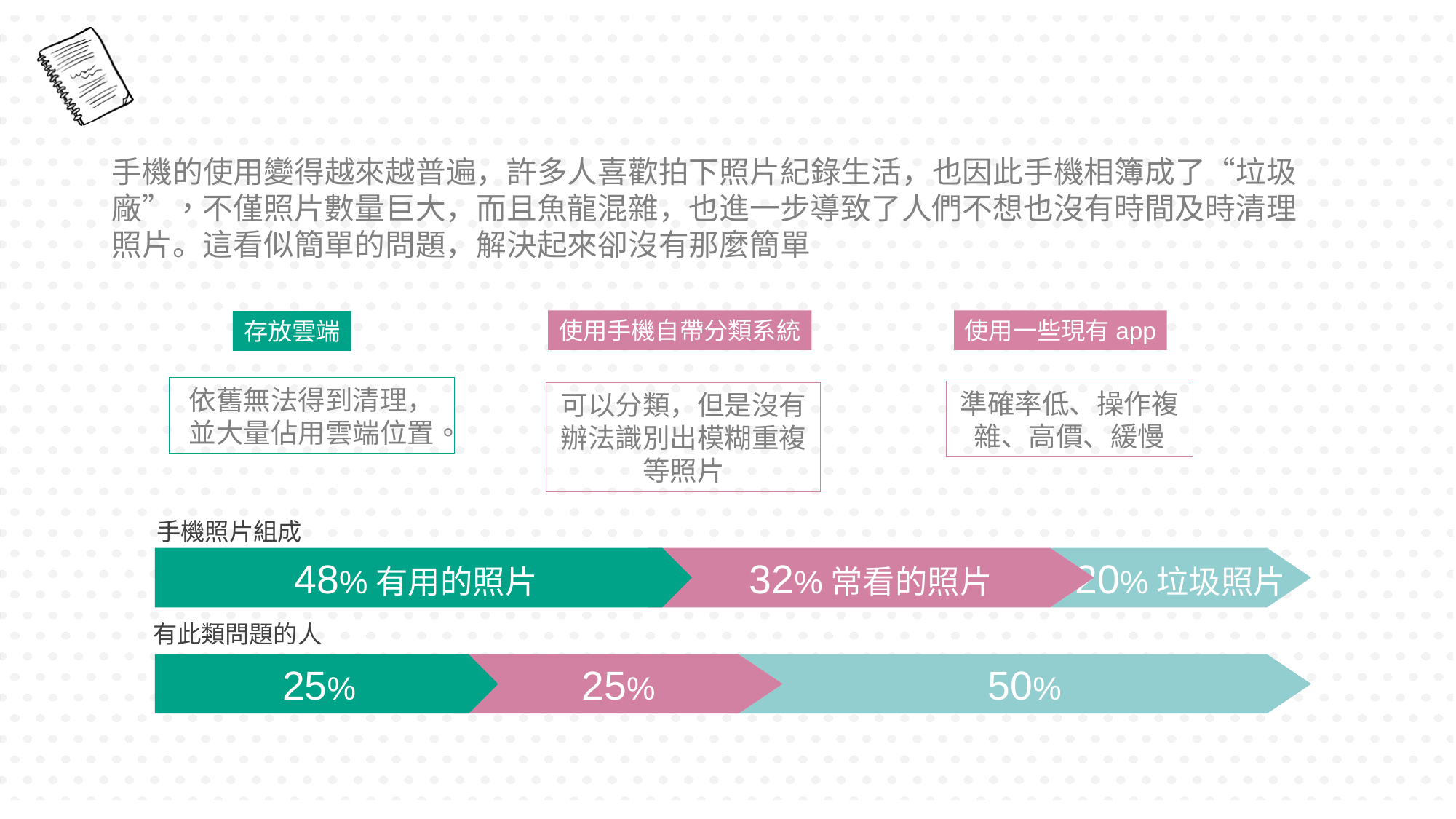

手機的使用變得越來越普遍，許多人喜歡拍下照片紀錄生活，也因此手機相簿成了“垃圾廠”，不僅照片數量巨大，而且魚龍混雜，也進一步導致了人們不想也沒有時間及時清理照片。這看似簡單的問題，解決起來卻沒有那麼簡單

使用手機自帶分類系統
可以分類，但是沒有辦法識別出模糊重複等照片
使用一些現有app
準確率低、操作複雜、高價、緩慢
存放雲端
依舊無法得到清理，並大量佔用雲端位置。
手機照片組成
48%有用的照片
32%常看的照片
20%垃圾照片
有此類問題的人
25%
25%
50%